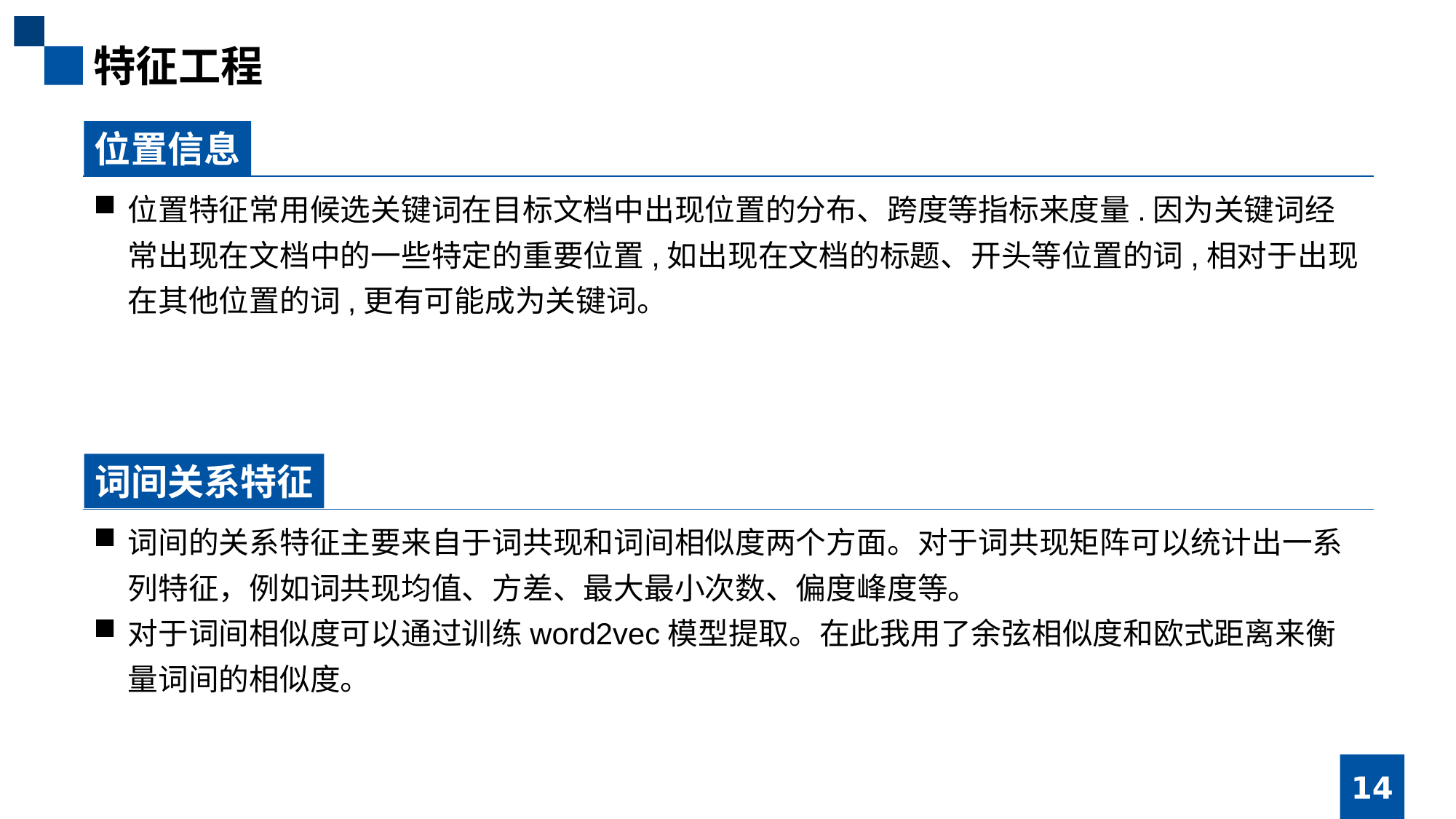

特征工程
位置信息
位置特征常用候选关键词在目标文档中出现位置的分布、跨度等指标来度量.因为关键词经常出现在文档中的一些特定的重要位置,如出现在文档的标题、开头等位置的词,相对于出现在其他位置的词,更有可能成为关键词。
词间关系特征
词间的关系特征主要来自于词共现和词间相似度两个方面。对于词共现矩阵可以统计出一系列特征，例如词共现均值、方差、最大最小次数、偏度峰度等。
对于词间相似度可以通过训练word2vec模型提取。在此我用了余弦相似度和欧式距离来衡量词间的相似度。
14